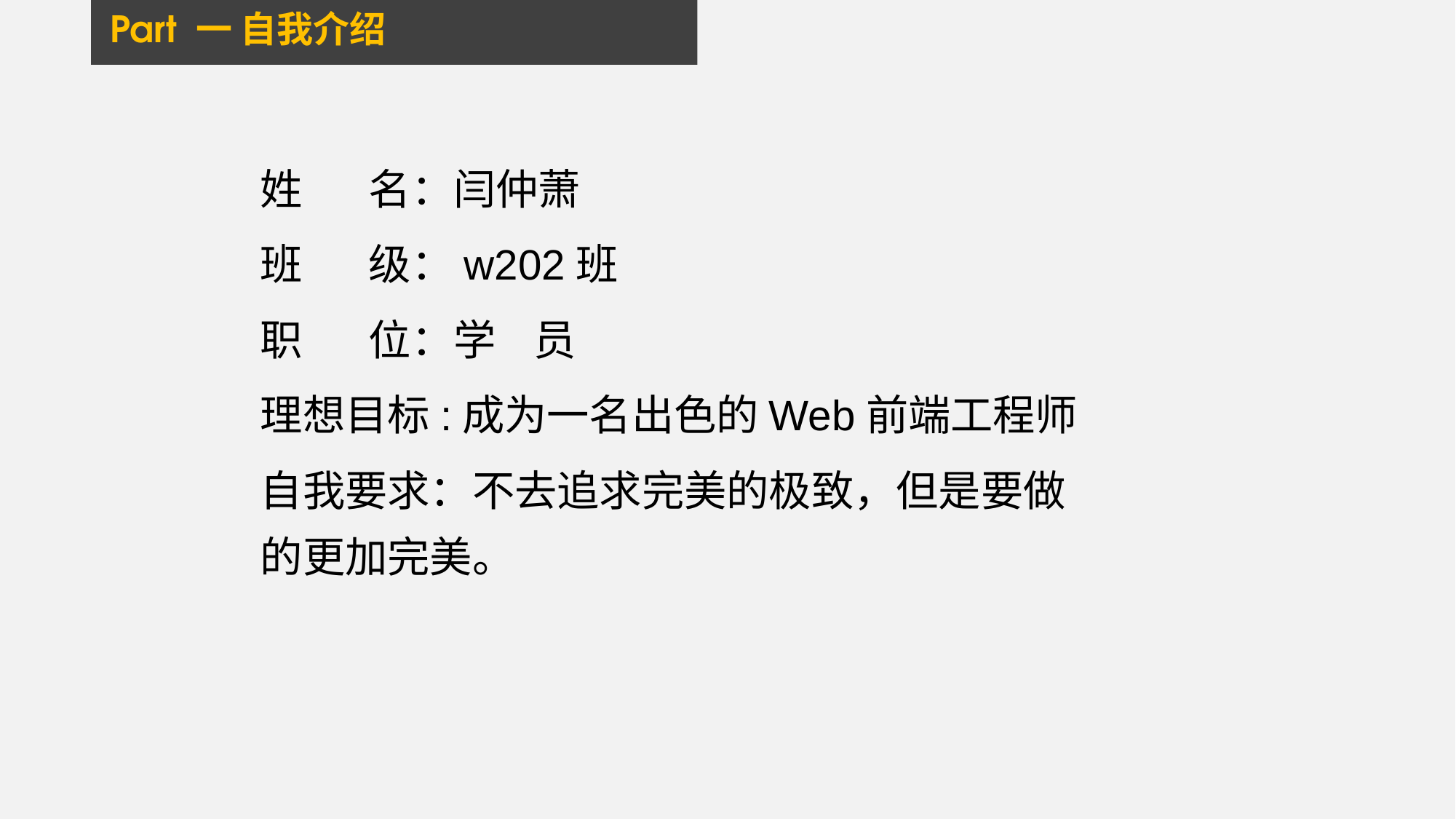

Part 一 自我介绍
姓       名：闫仲萧
班       级：w202班
职       位：学    员
理想目标:成为一名出色的Web前端工程师
自我要求：不去追求完美的极致，但是要做的更加完美。